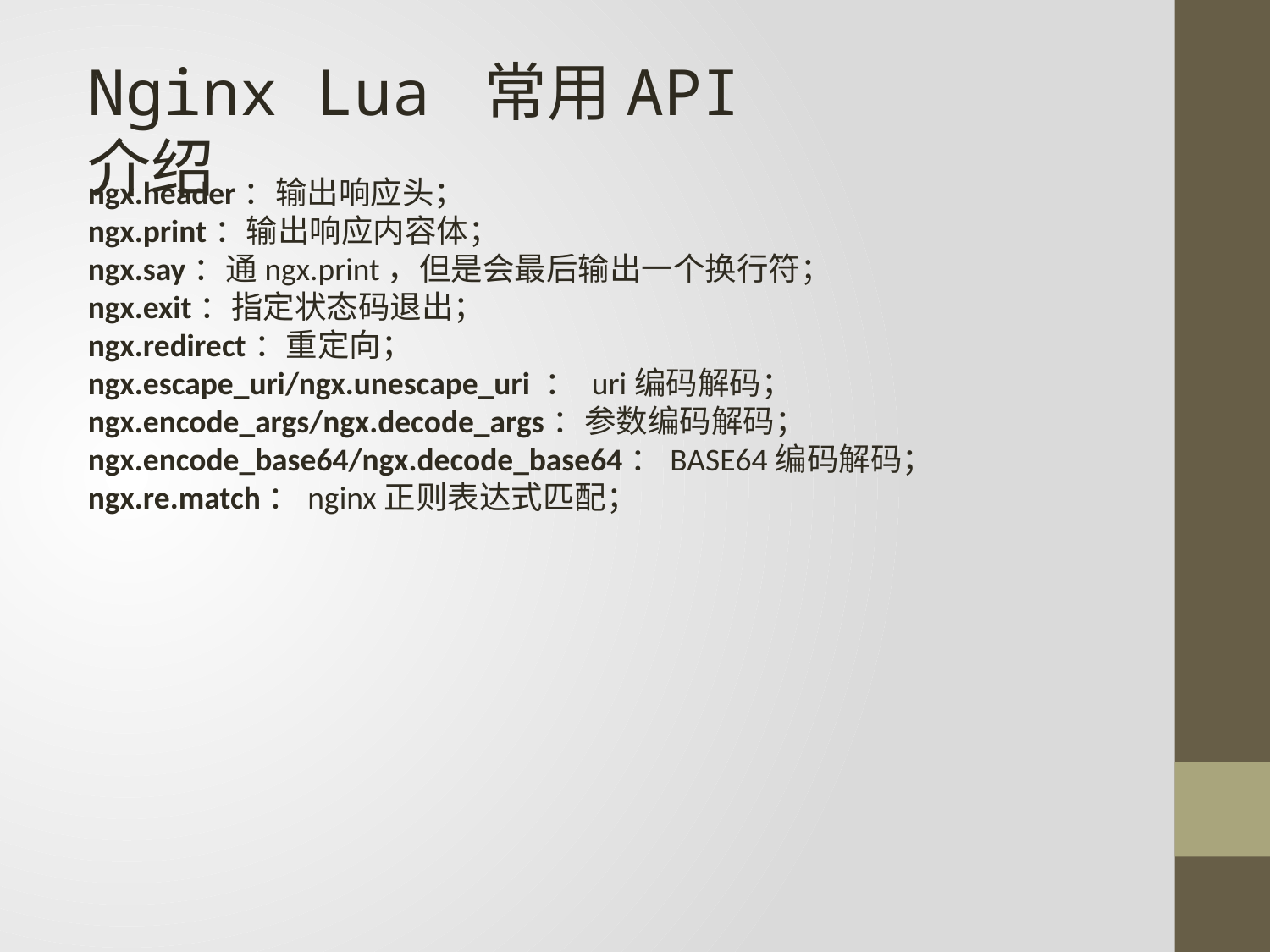

Nginx Lua 常用API介绍
ngx.header：输出响应头；
ngx.print：输出响应内容体；
ngx.say：通ngx.print，但是会最后输出一个换行符；
ngx.exit：指定状态码退出；
ngx.redirect：重定向；
ngx.escape_uri/ngx.unescape_uri ： uri编码解码；
ngx.encode_args/ngx.decode_args：参数编码解码；
ngx.encode_base64/ngx.decode_base64：BASE64编码解码；
ngx.re.match：nginx正则表达式匹配；